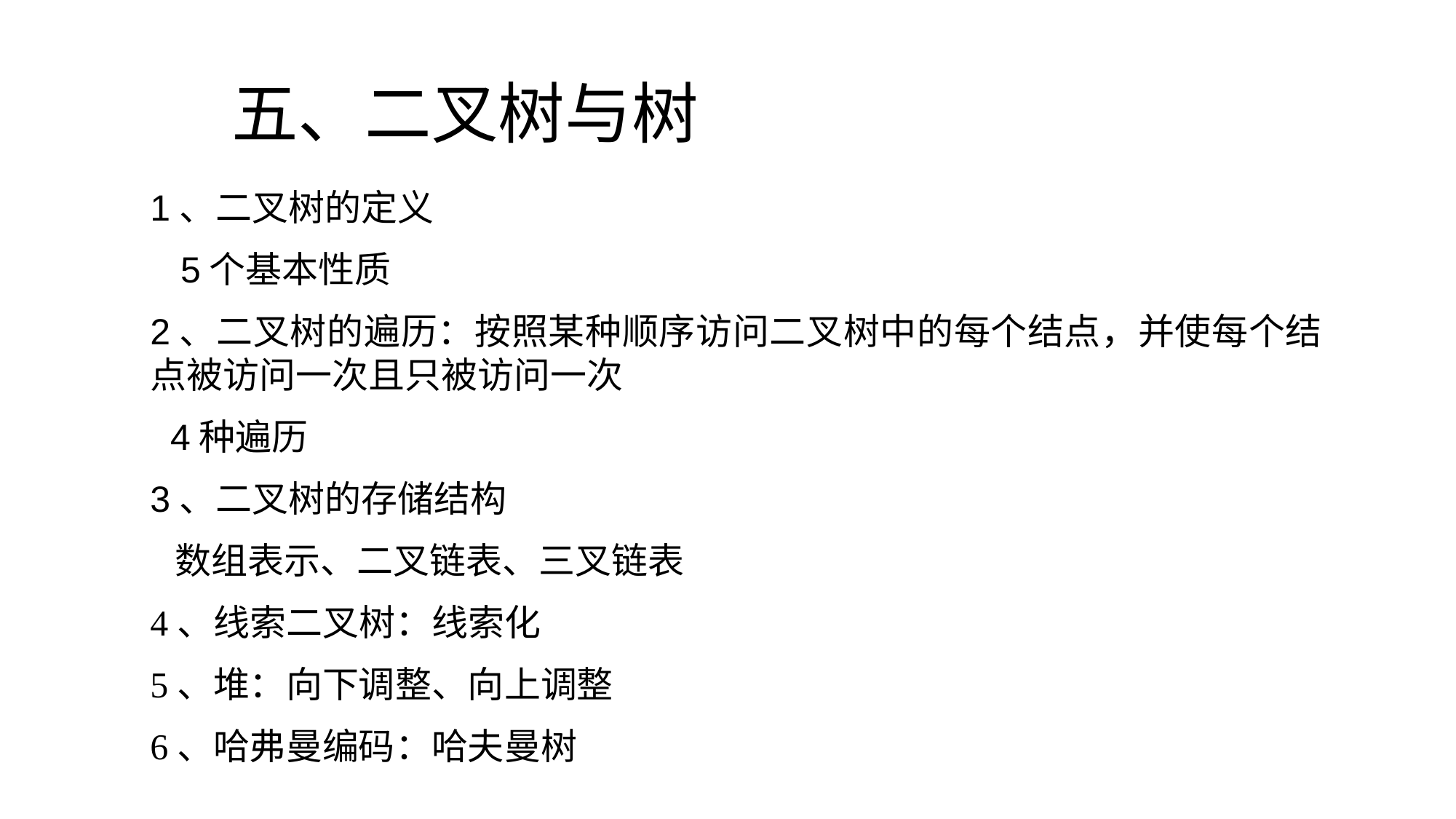

五、二叉树与树
1、二叉树的定义
   5个基本性质
2、二叉树的遍历：按照某种顺序访问二叉树中的每个结点，并使每个结点被访问一次且只被访问一次
  4种遍历
3、二叉树的存储结构
  数组表示、二叉链表、三叉链表
4、线索二叉树：线索化
5、堆：向下调整、向上调整
6、哈弗曼编码：哈夫曼树